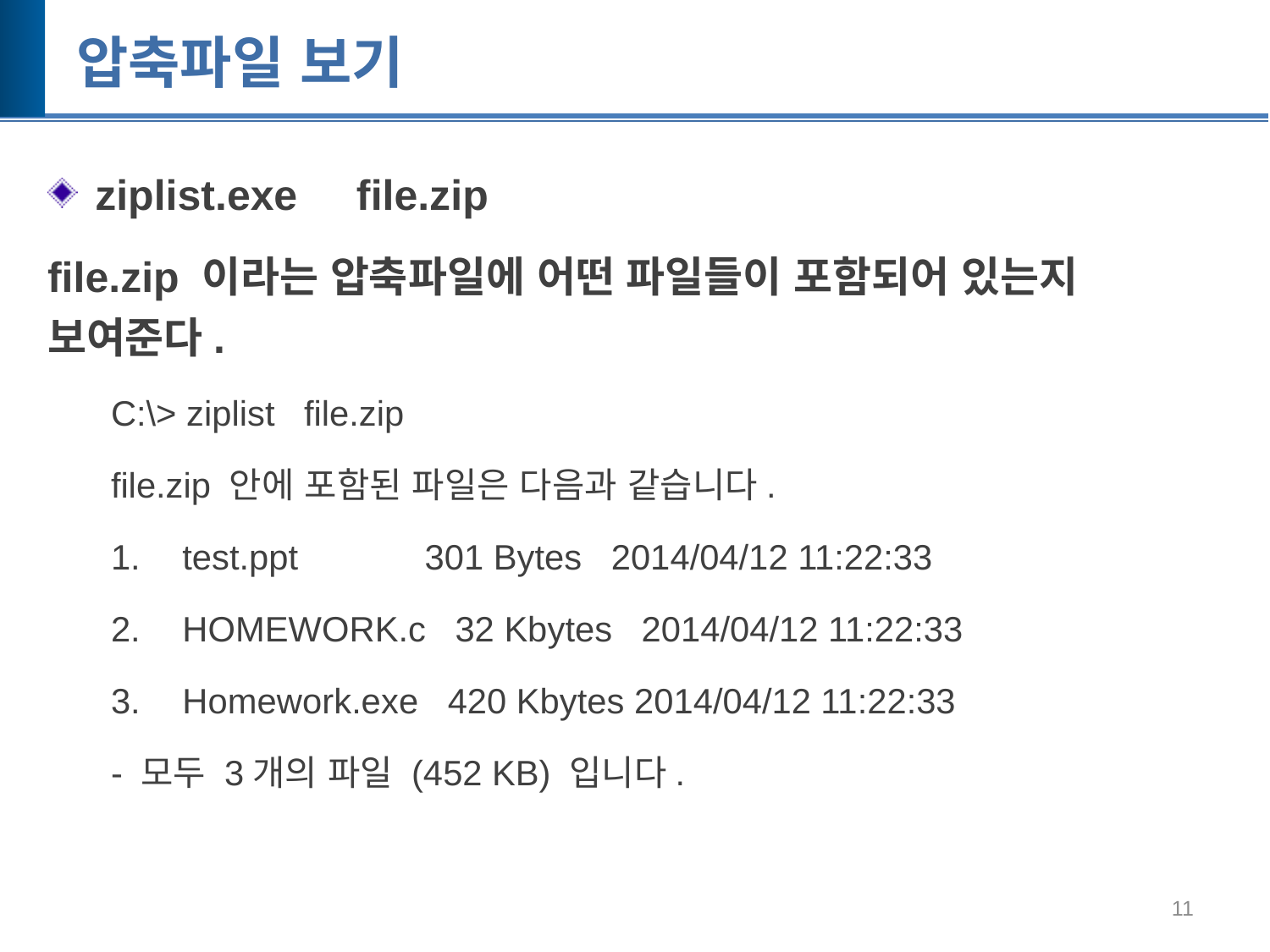

# 압축파일 보기
ziplist.exe     file.zip
file.zip 이라는 압축파일에 어떤 파일들이 포함되어 있는지 보여준다.
C:\> ziplist   file.zip
file.zip 안에 포함된 파일은 다음과 같습니다.
test.ppt             301 Bytes   2014/04/12 11:22:33
HOMEWORK.c   32 Kbytes   2014/04/12 11:22:33
Homework.exe   420 Kbytes 2014/04/12 11:22:33
- 모두 3개의 파일 (452 KB) 입니다.

11